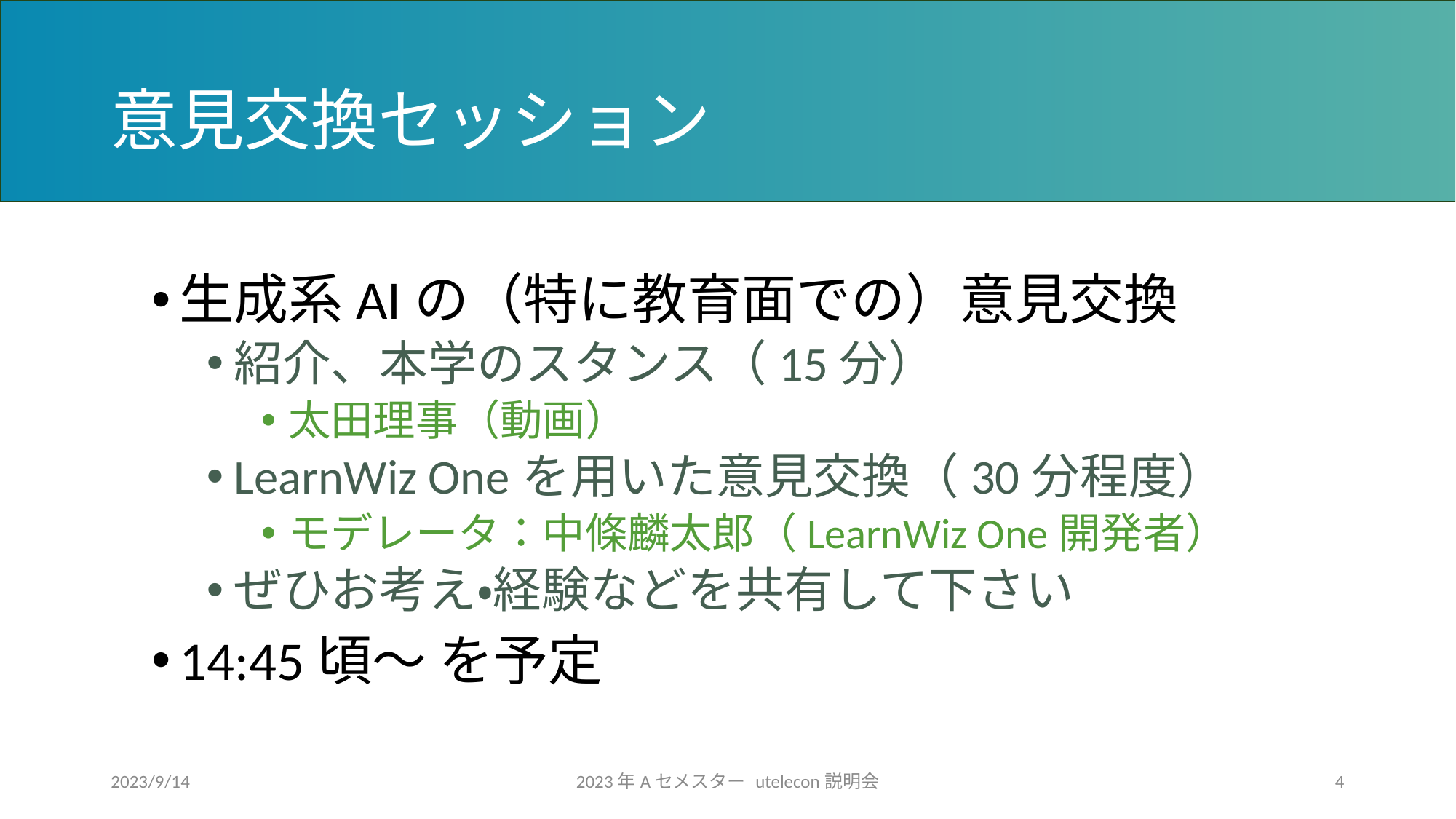

# 意見交換セッション
生成系AIの（特に教育面での）意見交換
紹介、本学のスタンス（15分）
太田理事（動画）
LearnWiz Oneを用いた意見交換（30分程度）
モデレータ：中條麟太郎（LearnWiz One開発者）
ぜひお考え・経験などを共有して下さい
14:45頃～ を予定
2023/9/14
2023年Aセメスター utelecon説明会
4